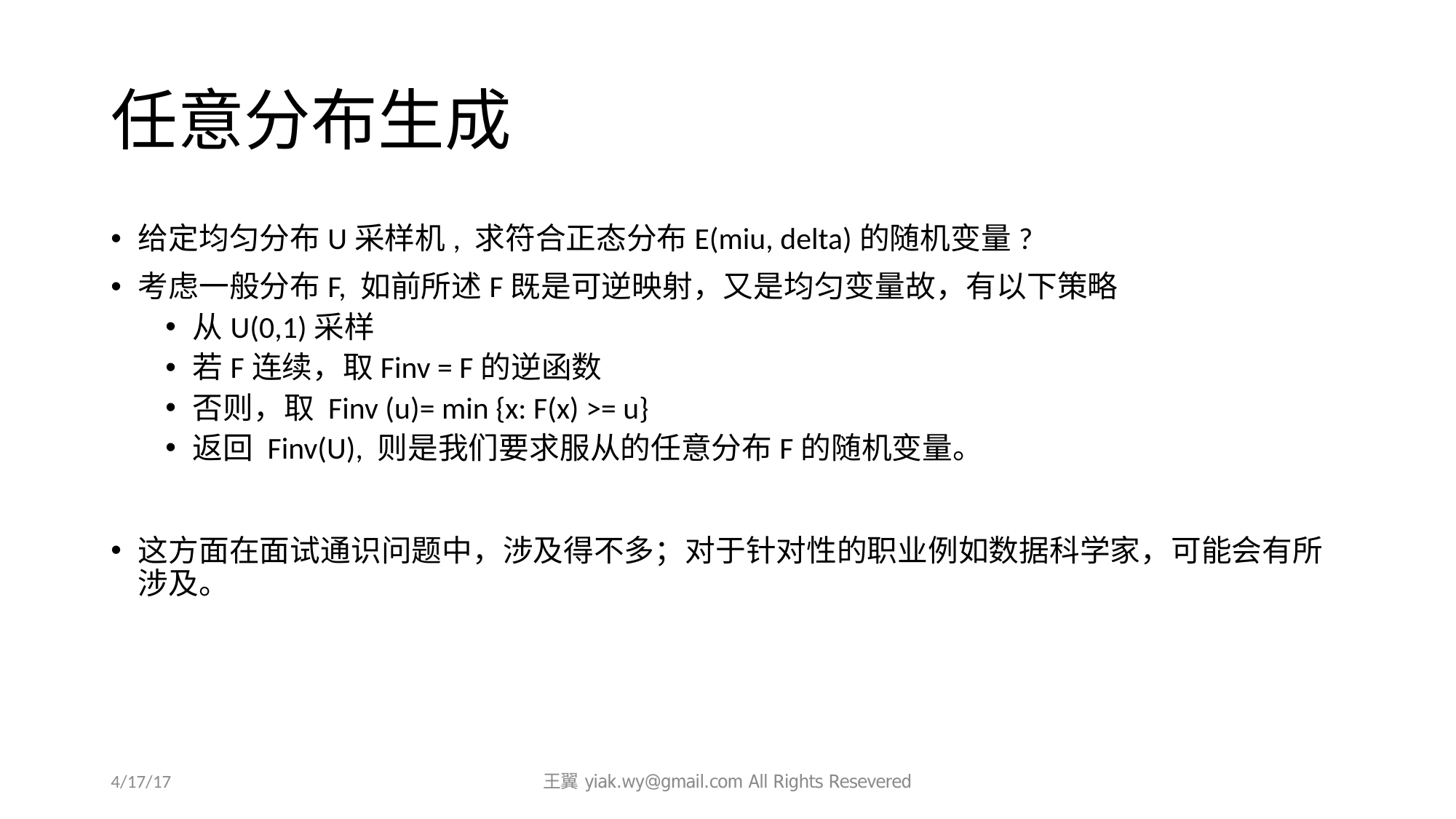

# 任意分布生成
给定均匀分布U采样机, 求符合正态分布E(miu, delta)的随机变量?
考虑一般分布F, 如前所述F既是可逆映射，又是均匀变量故，有以下策略
从U(0,1)采样
若F连续，取Finv = F的逆函数
否则，取 Finv (u)= min {x: F(x) >= u}
返回 Finv(U), 则是我们要求服从的任意分布F的随机变量。

这方面在面试通识问题中，涉及得不多；对于针对性的职业例如数据科学家，可能会有所涉及。
4/17/17
王翼 yiak.wy@gmail.com All Rights Resevered